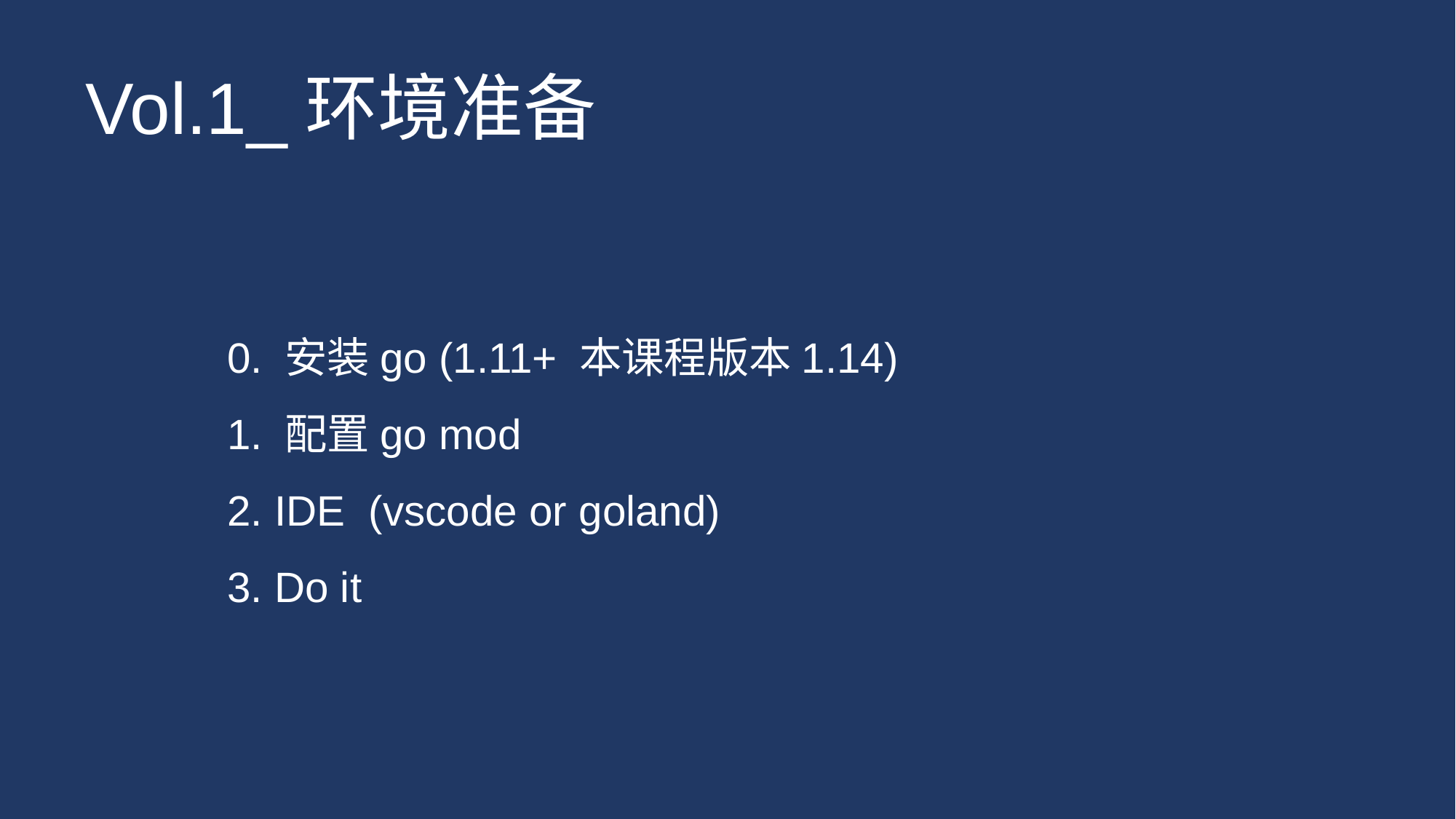

Vol.1_环境准备
0. 安装go (1.11+ 本课程版本1.14)
1. 配置go mod 
2. IDE  (vscode or goland)
3. Do it